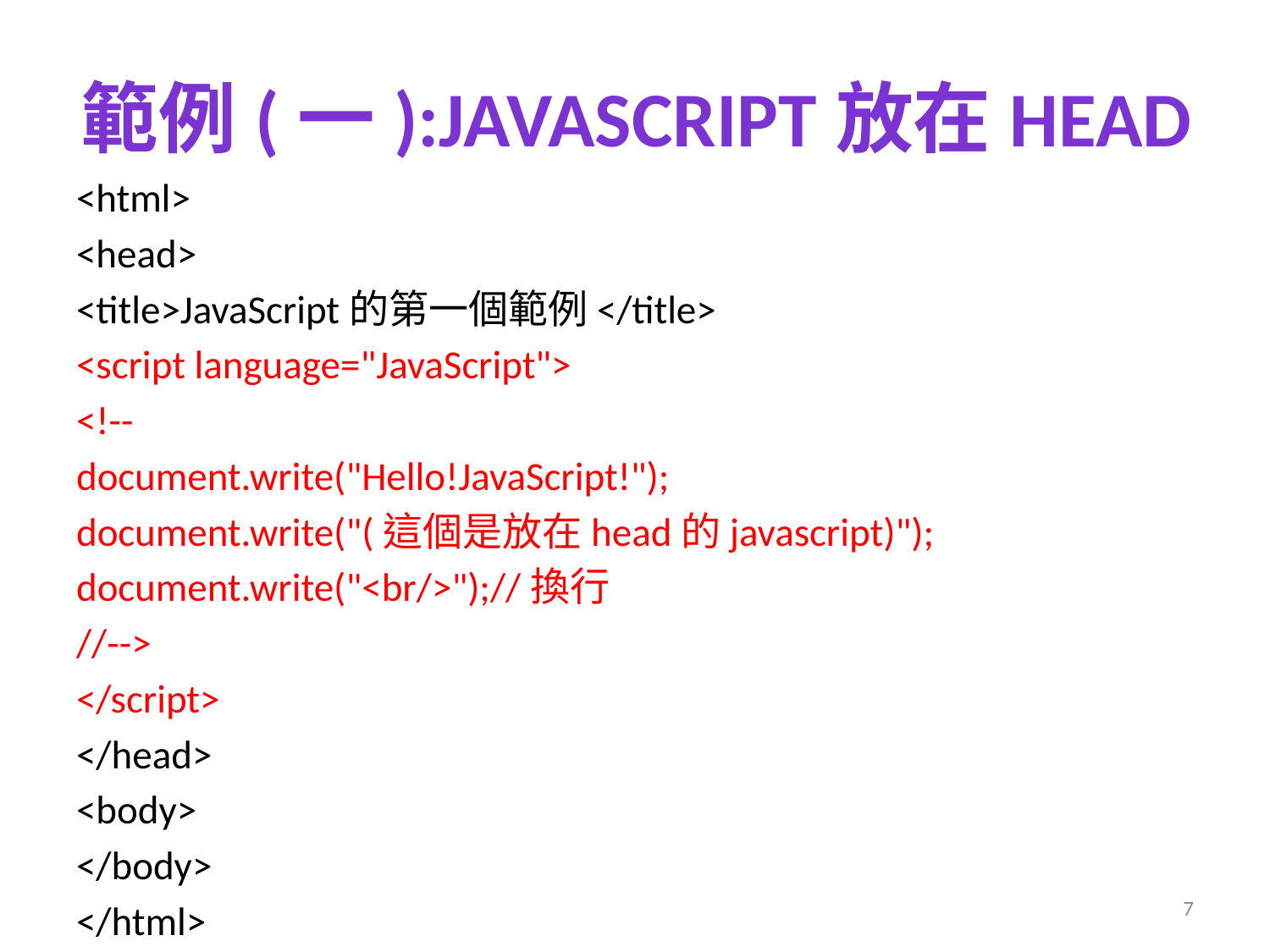

# 範例(一):JavaScript放在head
<html>
<head>
<title>JavaScript的第一個範例</title>
<script language="JavaScript">
<!--
document.write("Hello!JavaScript!");
document.write("(這個是放在head的javascript)");
document.write("<br/>");//換行
//-->
</script>
</head>
<body>
</body>
</html>

7